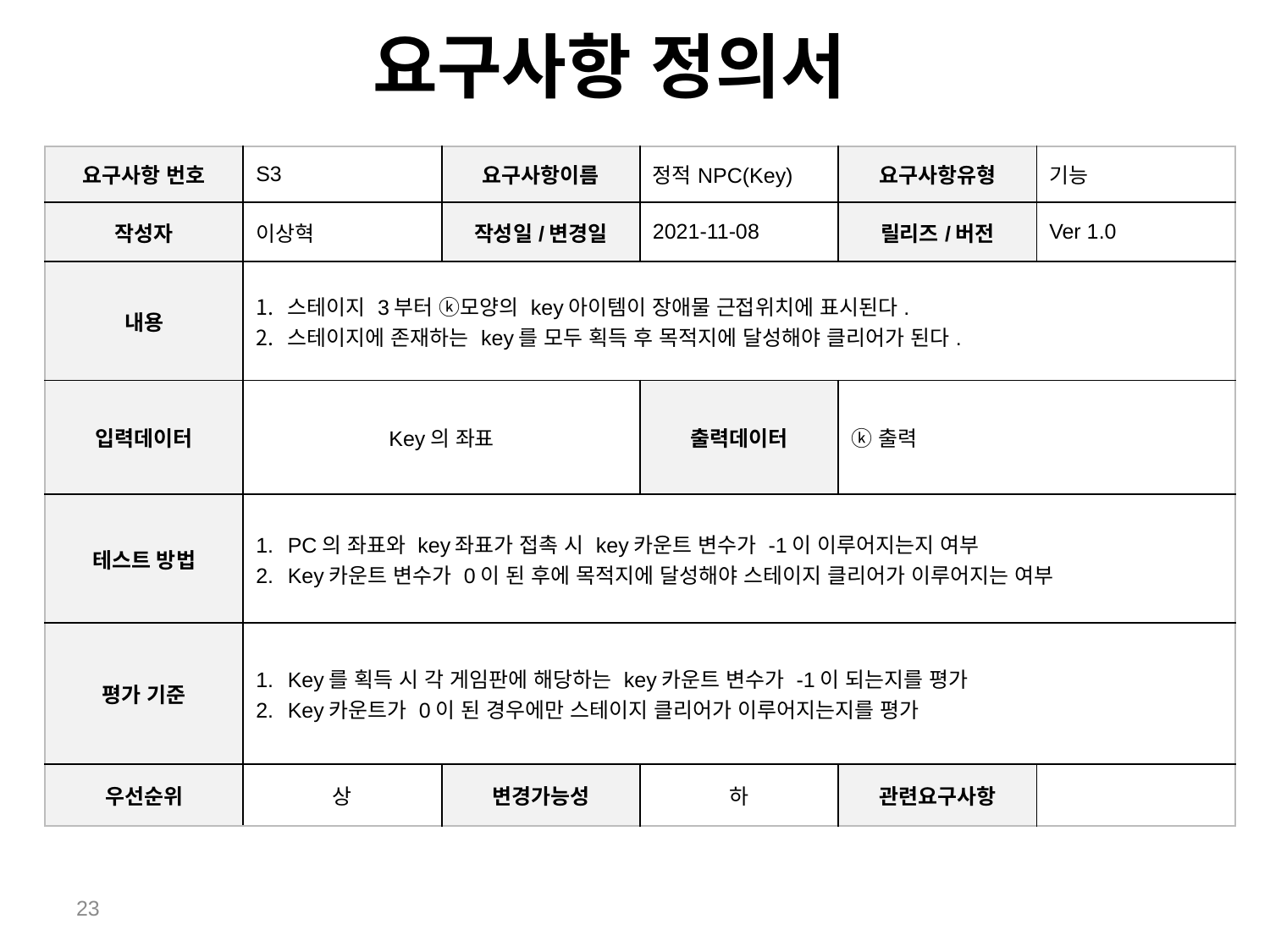

요구사항 정의서
| 요구사항 번호 | S3 | 요구사항이름 | 정적NPC(Key) | 요구사항유형 | 기능 |
| --- | --- | --- | --- | --- | --- |
| 작성자 | 이상혁 | 작성일/변경일 | 2021-11-08 | 릴리즈/버전 | Ver 1.0 |
| 내용 | 스테이지 3부터 ⓚ모양의 key아이템이 장애물 근접위치에 표시된다. 스테이지에 존재하는 key를 모두 획득 후 목적지에 달성해야 클리어가 된다. |  |  |  |  |
| 입력데이터 | Key의 좌표 |  | 출력데이터 | ⓚ출력 |  |
| 테스트 방법 | PC의 좌표와 key좌표가 접촉 시 key카운트 변수가 -1이 이루어지는지 여부 Key카운트 변수가 0이 된 후에 목적지에 달성해야 스테이지 클리어가 이루어지는 여부 |  |  |  |  |
| 평가 기준 | Key를 획득 시 각 게임판에 해당하는 key카운트 변수가 -1이 되는지를 평가 Key카운트가 0이 된 경우에만 스테이지 클리어가 이루어지는지를 평가 |  |  |  |  |
| 우선순위 | 상 | 변경가능성 | 하 | 관련요구사항 |  |
23